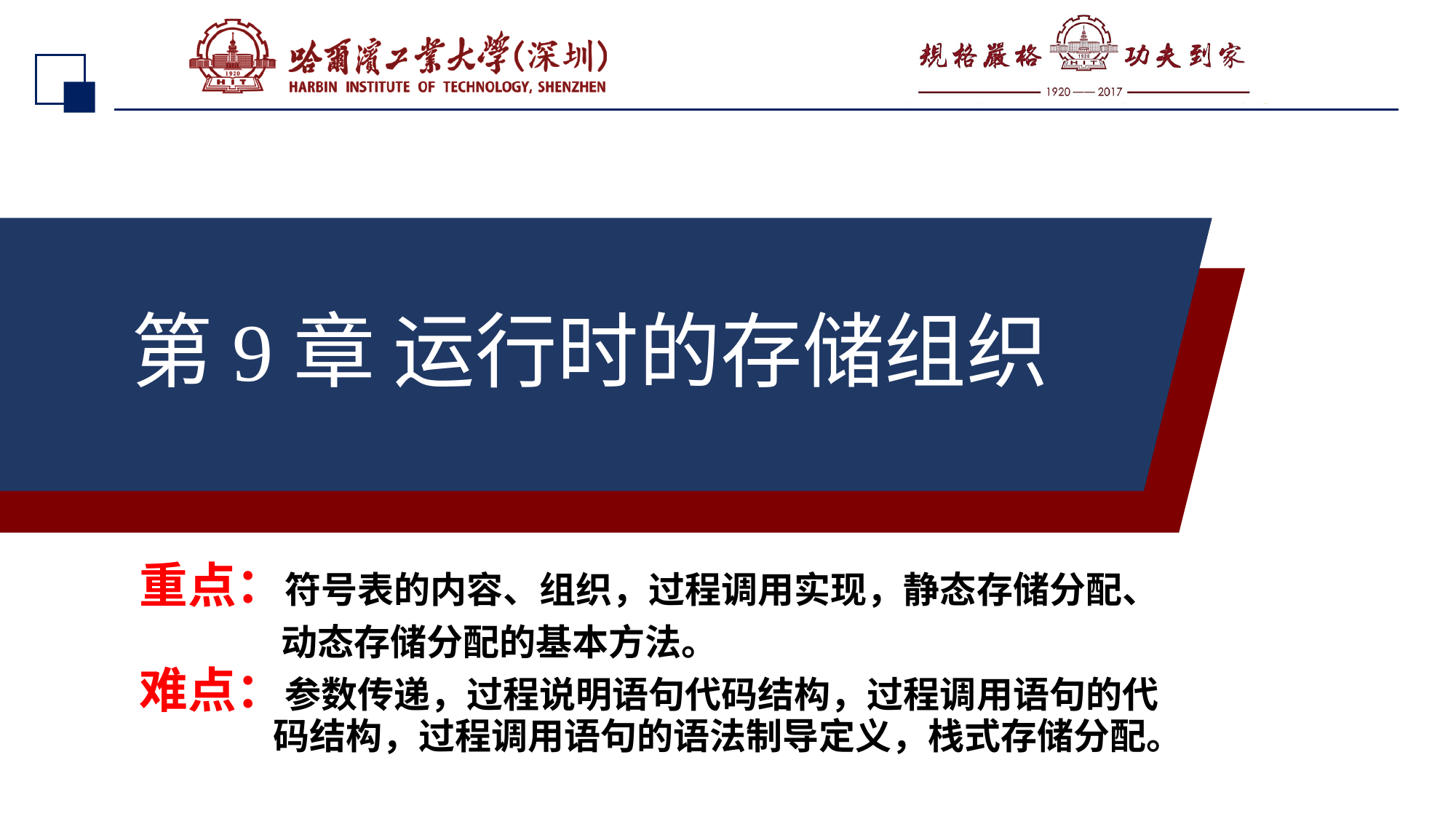

# 第9章 运行时的存储组织
重点：符号表的内容、组织，过程调用实现，静态存储分配、	    动态存储分配的基本方法。
难点：参数传递，过程说明语句代码结构，过程调用语句的代	   码结构，过程调用语句的语法制导定义，栈式存储分配。